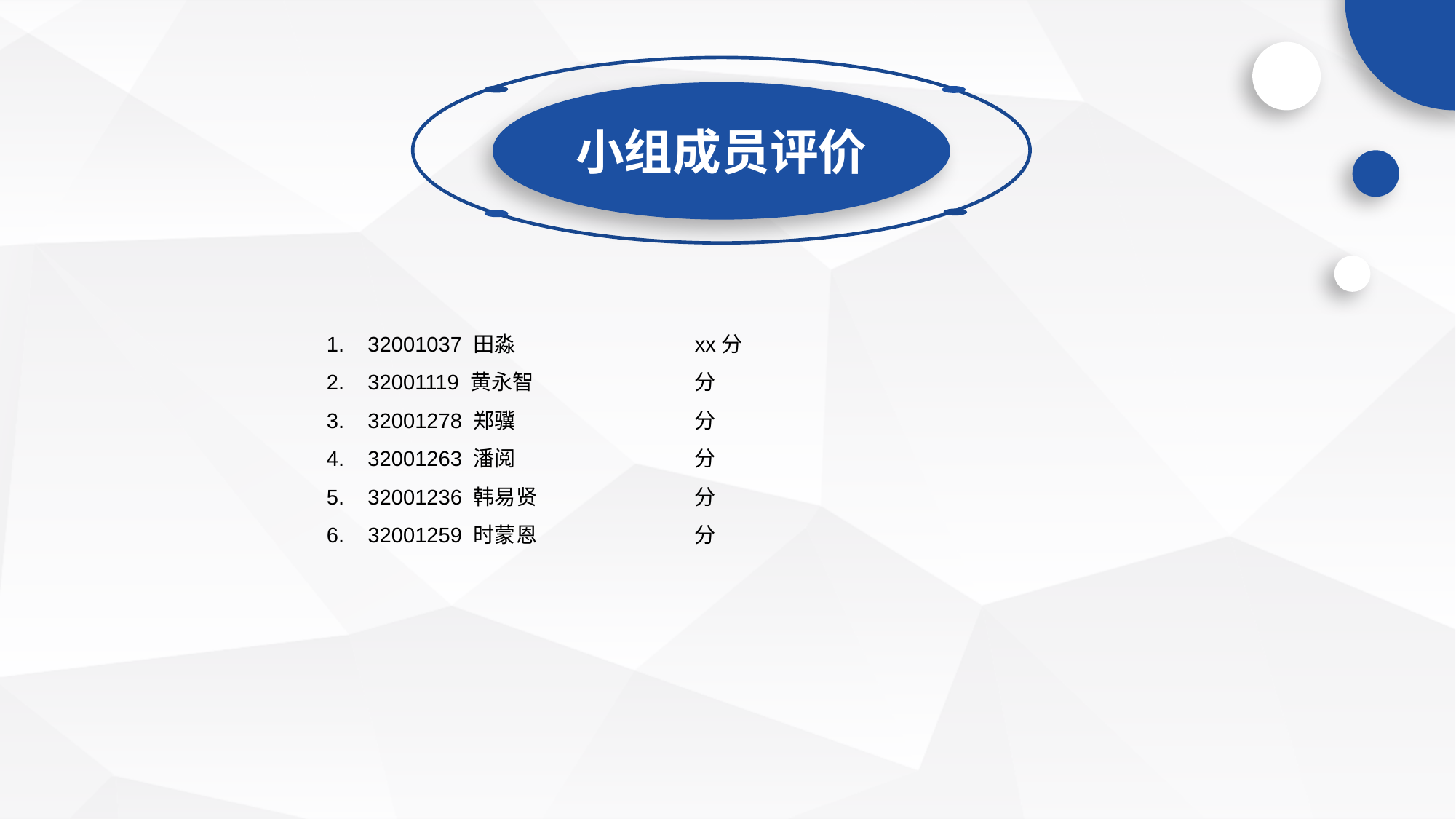

小组成员评价

32001037 田淼
32001119 黄永智
32001278 郑骥
32001263 潘阅
32001236 韩易贤
32001259 时蒙恩
xx分
分
分
分
分
分